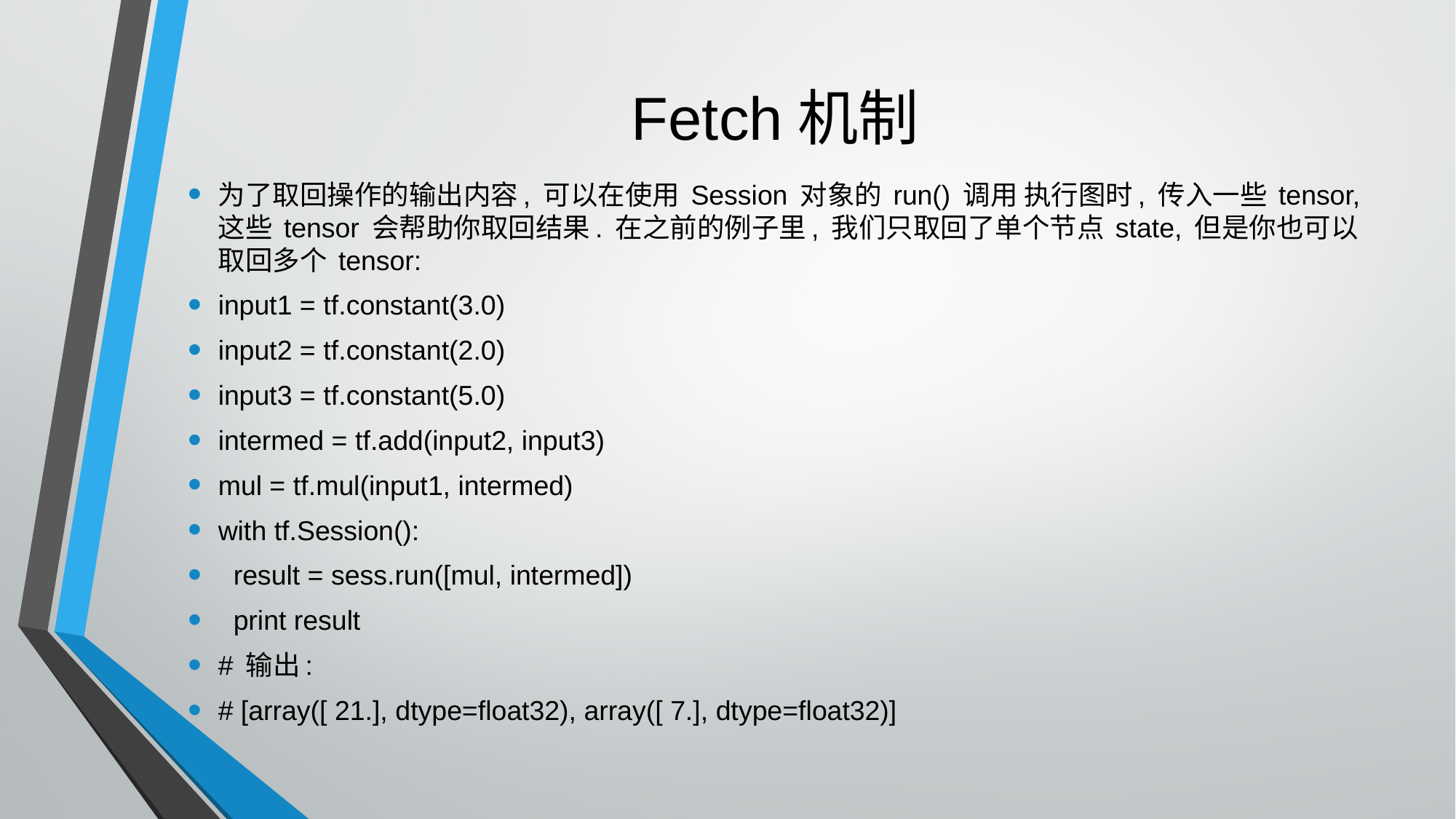

# Fetch机制
为了取回操作的输出内容, 可以在使用 Session 对象的 run() 调用 执行图时, 传入一些 tensor, 这些 tensor 会帮助你取回结果. 在之前的例子里, 我们只取回了单个节点 state, 但是你也可以取回多个 tensor:
input1 = tf.constant(3.0)
input2 = tf.constant(2.0)
input3 = tf.constant(5.0)
intermed = tf.add(input2, input3)
mul = tf.mul(input1, intermed)
with tf.Session():
  result = sess.run([mul, intermed])
  print result
# 输出:
# [array([ 21.], dtype=float32), array([ 7.], dtype=float32)]